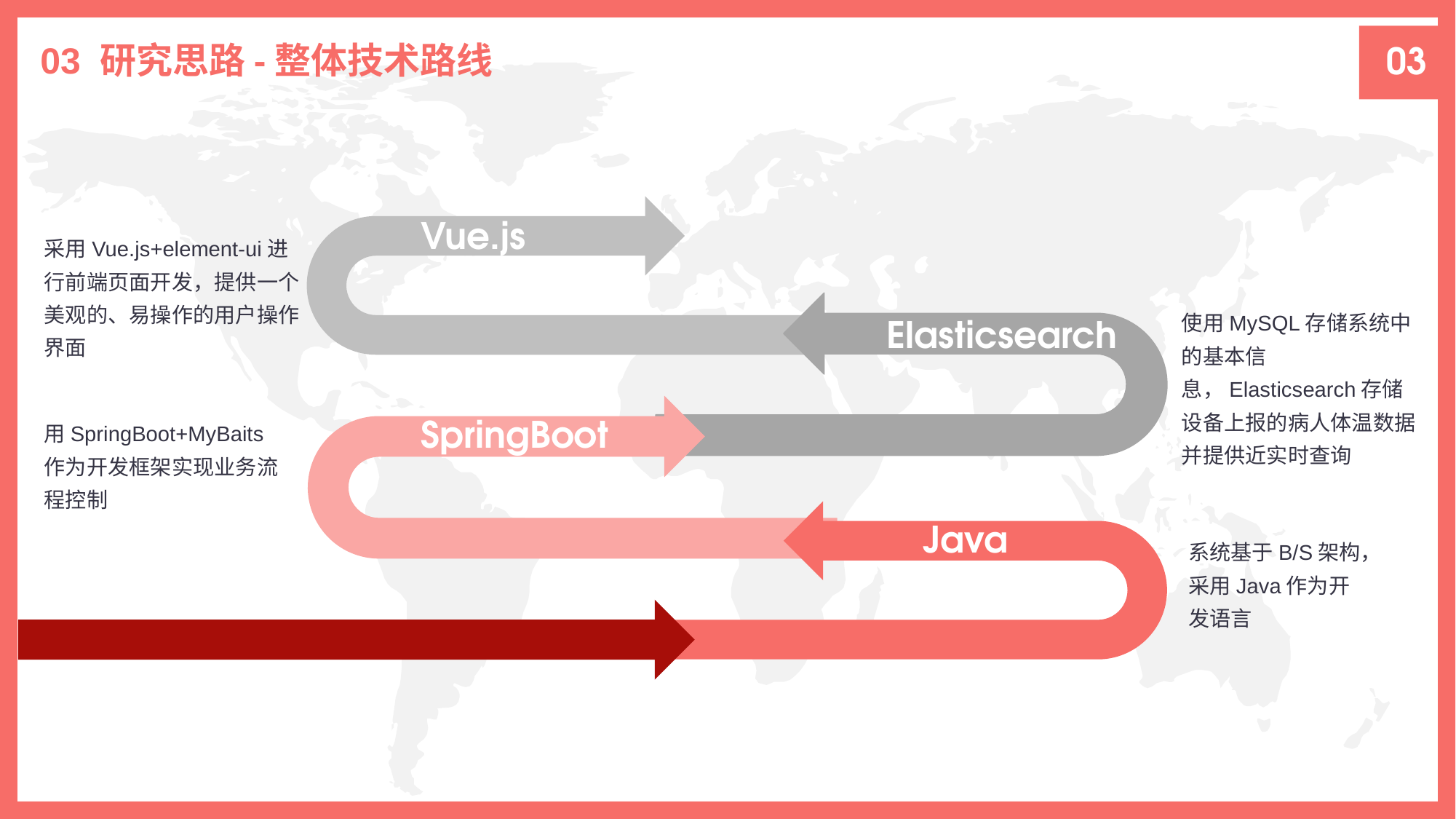

03
03 研究思路-整体技术路线

Vue.js

采用Vue.js+element-ui进行前端页面开发，提供一个美观的、易操作的用户操作界面
使用MySQL存储系统中的基本信息，Elasticsearch存储设备上报的病人体温数据并提供近实时查询
Elasticsearch

SpringBoot
用SpringBoot+MyBaits作为开发框架实现业务流程控制
Java
系统基于B/S架构，采用Java作为开发语言